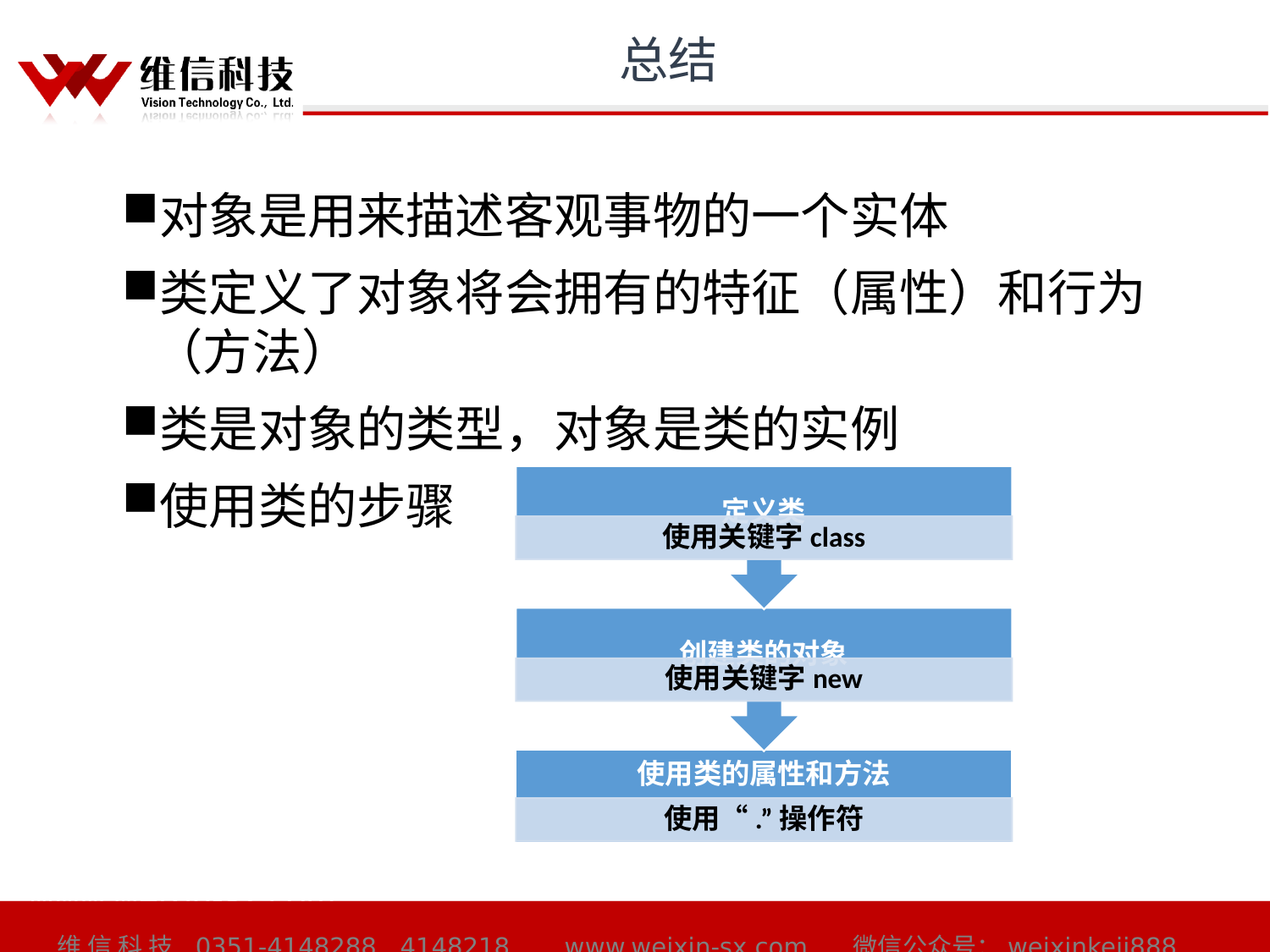

# 总结
对象是用来描述客观事物的一个实体
类定义了对象将会拥有的特征（属性）和行为（方法）
类是对象的类型，对象是类的实例
使用类的步骤

使用类的属性和方法
使用“.”操作符
创建类的对象
使用关键字new
定义类
使用关键字class